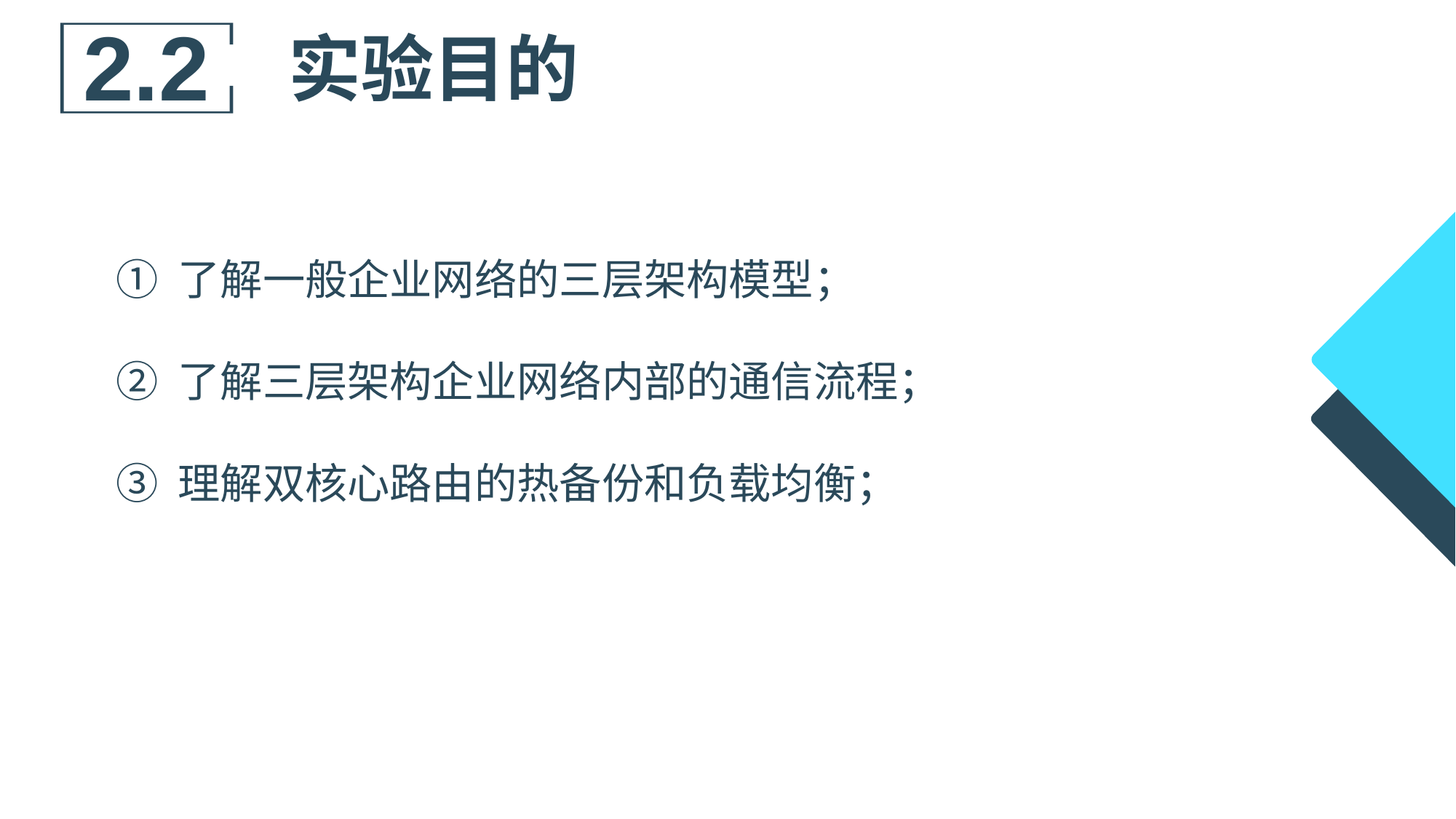

2.2

实验目的

① 了解一般企业网络的三层架构模型；

② 了解三层架构企业网络内部的通信流程；

③ 理解双核心路由的热备份和负载均衡；